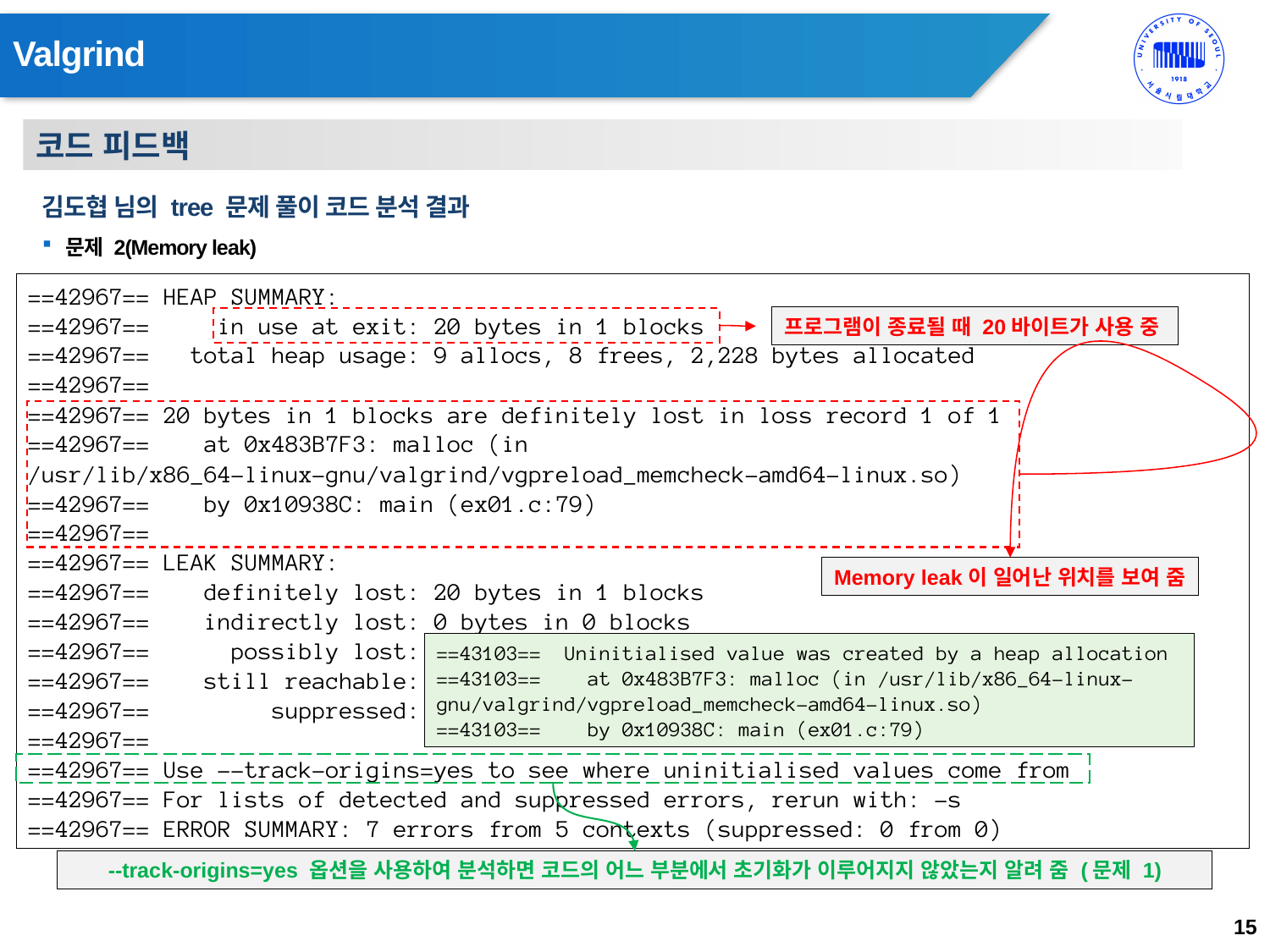

# Valgrind
코드 피드백
김도협 님의 tree 문제 풀이 코드 분석 결과
문제 2(Memory leak)
==42967== HEAP SUMMARY:
==42967==     in use at exit: 20 bytes in 1 blocks
==42967==   total heap usage: 9 allocs, 8 frees, 2,228 bytes allocated
==42967==
==42967== 20 bytes in 1 blocks are definitely lost in loss record 1 of 1
==42967==    at 0x483B7F3: malloc (in /usr/lib/x86_64-linux-gnu/valgrind/vgpreload_memcheck-amd64-linux.so)
==42967==    by 0x10938C: main (ex01.c:79)
==42967==
==42967== LEAK SUMMARY:
==42967==    definitely lost: 20 bytes in 1 blocks
==42967==    indirectly lost: 0 bytes in 0 blocks
==42967==      possibly lost: 0 bytes in 0 blocks
==42967==    still reachable: 0 bytes in 0 blocks
==42967==         suppressed: 0 bytes in 0 blocks
==42967==
==42967== Use --track-origins=yes to see where uninitialised values come from
==42967== For lists of detected and suppressed errors, rerun with: -s
==42967== ERROR SUMMARY: 7 errors from 5 contexts (suppressed: 0 from 0)
프로그램이 종료될 때 20바이트가 사용 중

--track-origins=yes 옵션을 사용하여 분석하면 코드의 어느 부분에서 초기화가 이루어지지 않았는지 알려 줌 (문제 1)

Memory leak이 일어난 위치를 보여 줌
==43103==  Uninitialised value was created by a heap allocation
==43103==    at 0x483B7F3: malloc (in /usr/lib/x86_64-linux-gnu/valgrind/vgpreload_memcheck-amd64-linux.so)
==43103==    by 0x10938C: main (ex01.c:79)
15